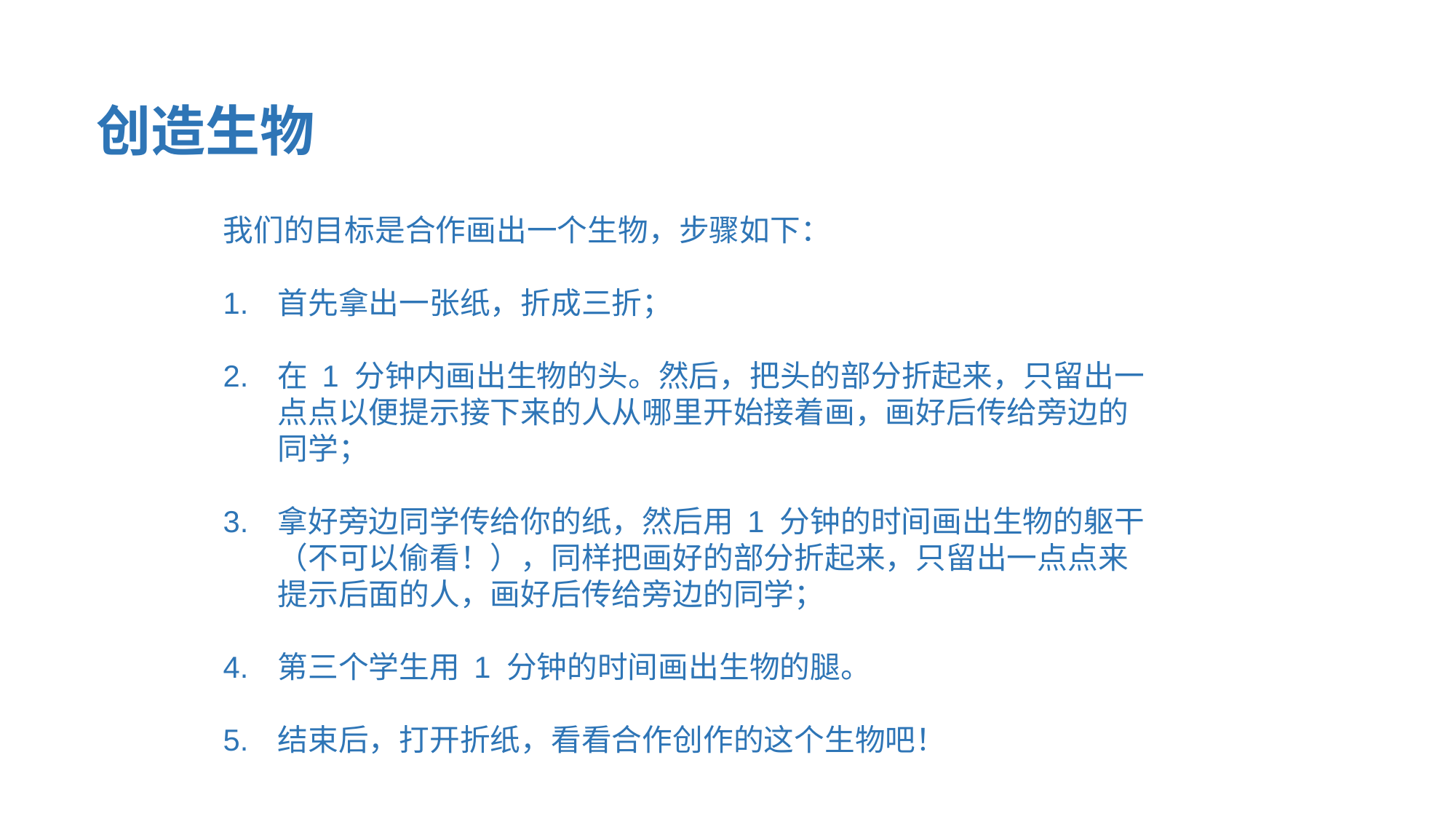

创造生物
我们的目标是合作画出一个生物，步骤如下：

首先拿出一张纸，折成三折；

在 1 分钟内画出生物的头。然后，把头的部分折起来，只留出一点点以便提示接下来的人从哪里开始接着画，画好后传给旁边的同学；

拿好旁边同学传给你的纸，然后用 1 分钟的时间画出生物的躯干（不可以偷看！），同样把画好的部分折起来，只留出一点点来提示后面的人，画好后传给旁边的同学；

第三个学生用 1 分钟的时间画出生物的腿。

结束后，打开折纸，看看合作创作的这个生物吧！